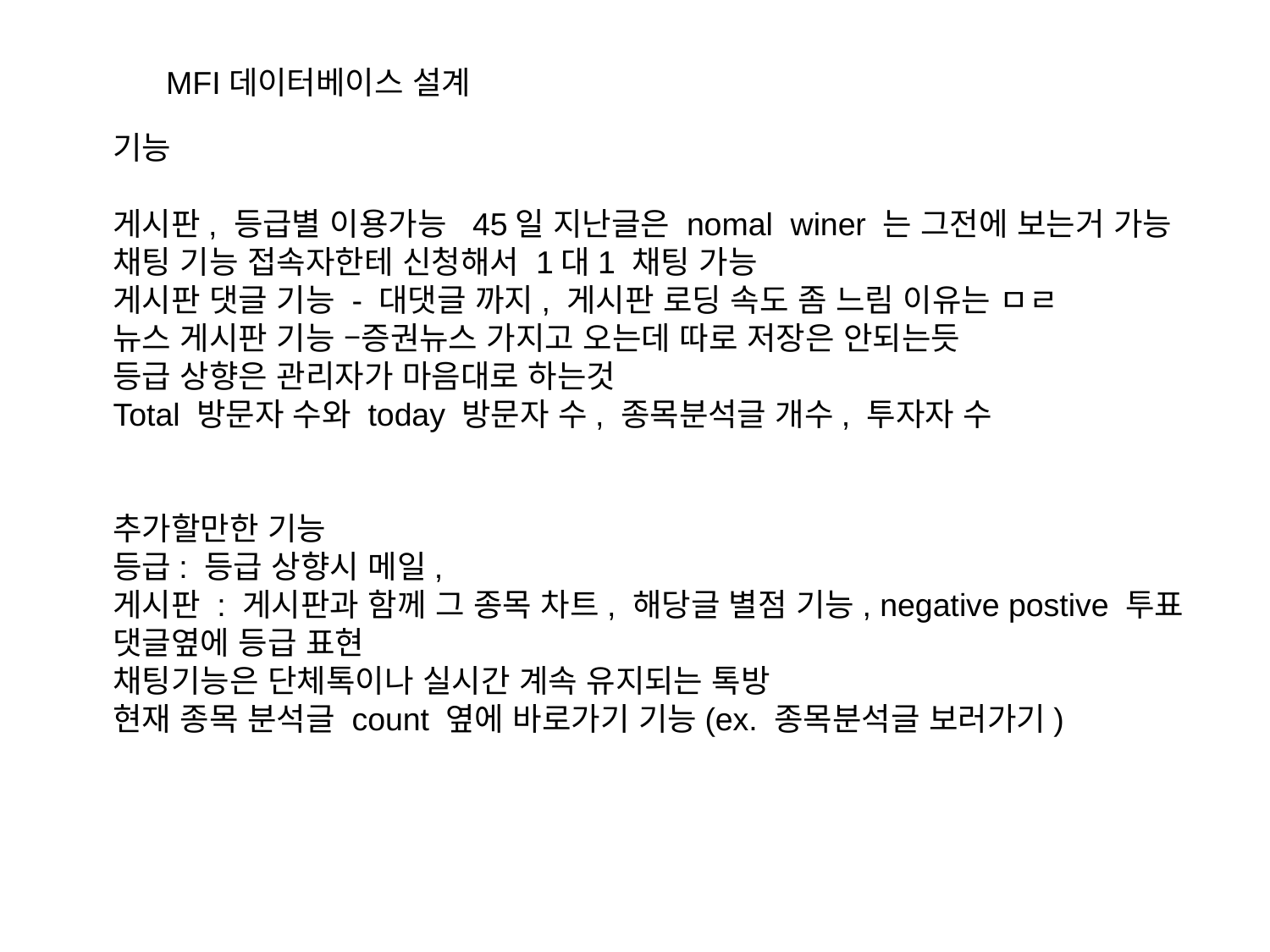

MFI데이터베이스 설계

기능

게시판, 등급별 이용가능  45일 지난글은 nomal  winer 는 그전에 보는거 가능
채팅 기능 접속자한테 신청해서 1대1 채팅 가능
게시판 댓글 기능 - 대댓글 까지, 게시판 로딩 속도 좀 느림 이유는 ㅁㄹ
뉴스 게시판 기능 –증권뉴스 가지고 오는데 따로 저장은 안되는듯
등급 상향은 관리자가 마음대로 하는것
Total 방문자 수와 today 방문자 수, 종목분석글 개수, 투자자 수

추가할만한 기능
등급: 등급 상향시 메일,
게시판 : 게시판과 함께 그 종목 차트, 해당글 별점 기능, negative postive 투표
댓글옆에 등급 표현
채팅기능은 단체톡이나 실시간 계속 유지되는 톡방
현재 종목 분석글 count 옆에 바로가기 기능(ex. 종목분석글 보러가기)